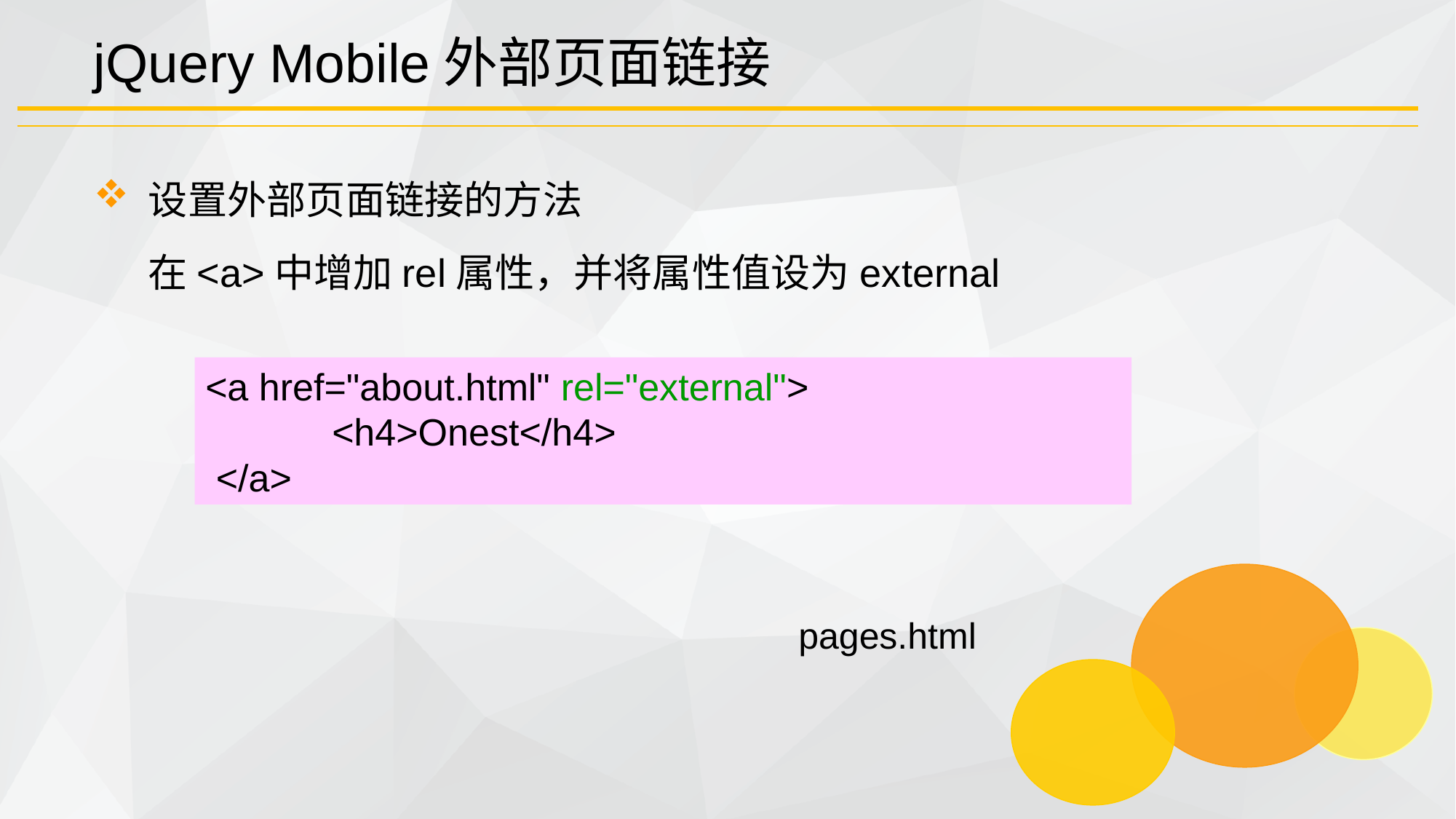

# jQuery Mobile外部页面链接
设置外部页面链接的方法
     在<a>中增加rel属性，并将属性值设为external

<a href="about.html" rel="external">
            <h4>Onest</h4>
 </a>
pages.html